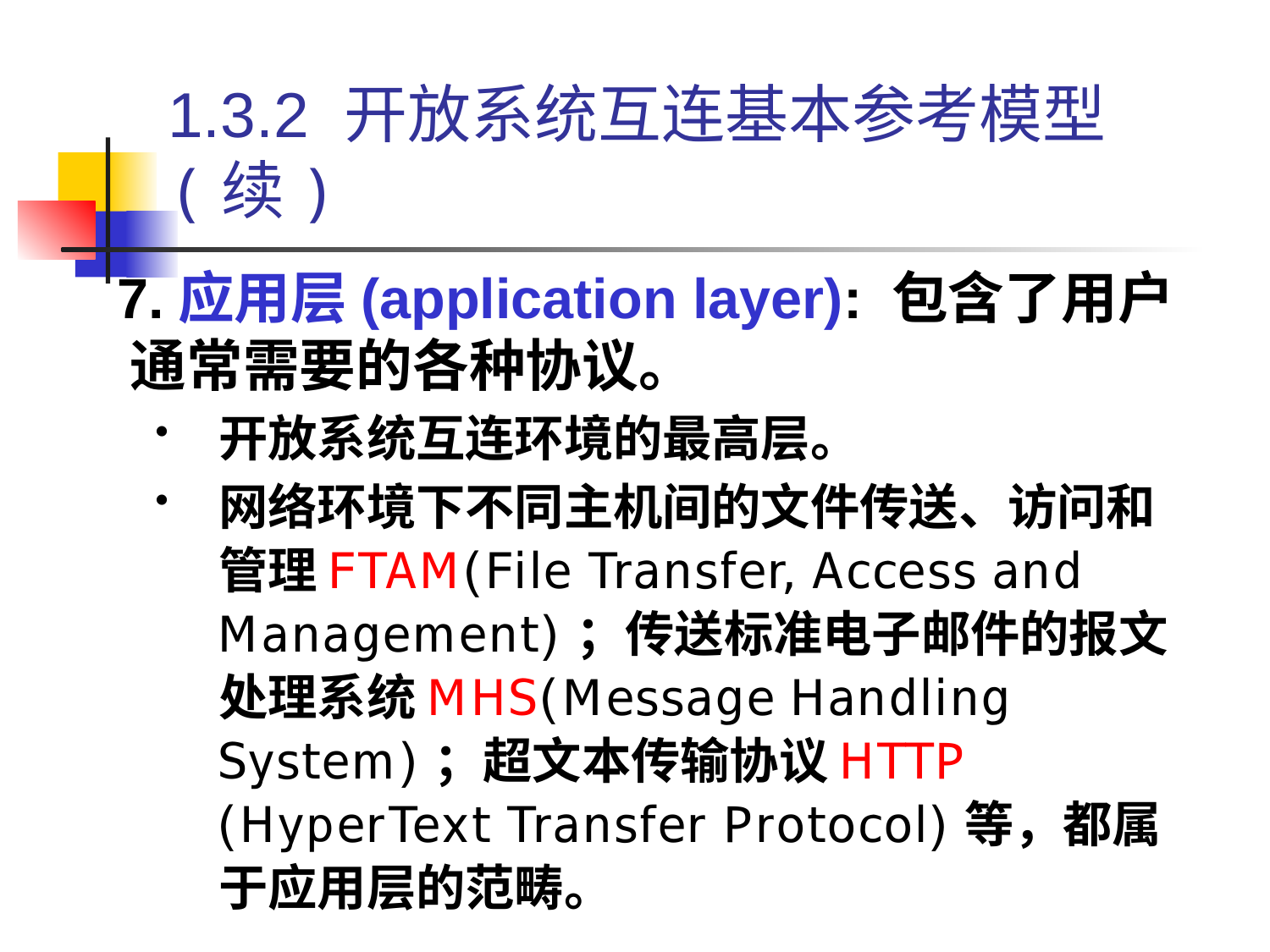

# 1.3.2 开放系统互连基本参考模型(续)
7.应用层(application layer): 包含了用户通常需要的各种协议。
开放系统互连环境的最高层。
网络环境下不同主机间的文件传送、访问和管理FTAM(File Transfer, Access and Management)；传送标准电子邮件的报文处理系统MHS(Message Handling System)；超文本传输协议HTTP (HyperText Transfer Protocol)等，都属于应用层的范畴。